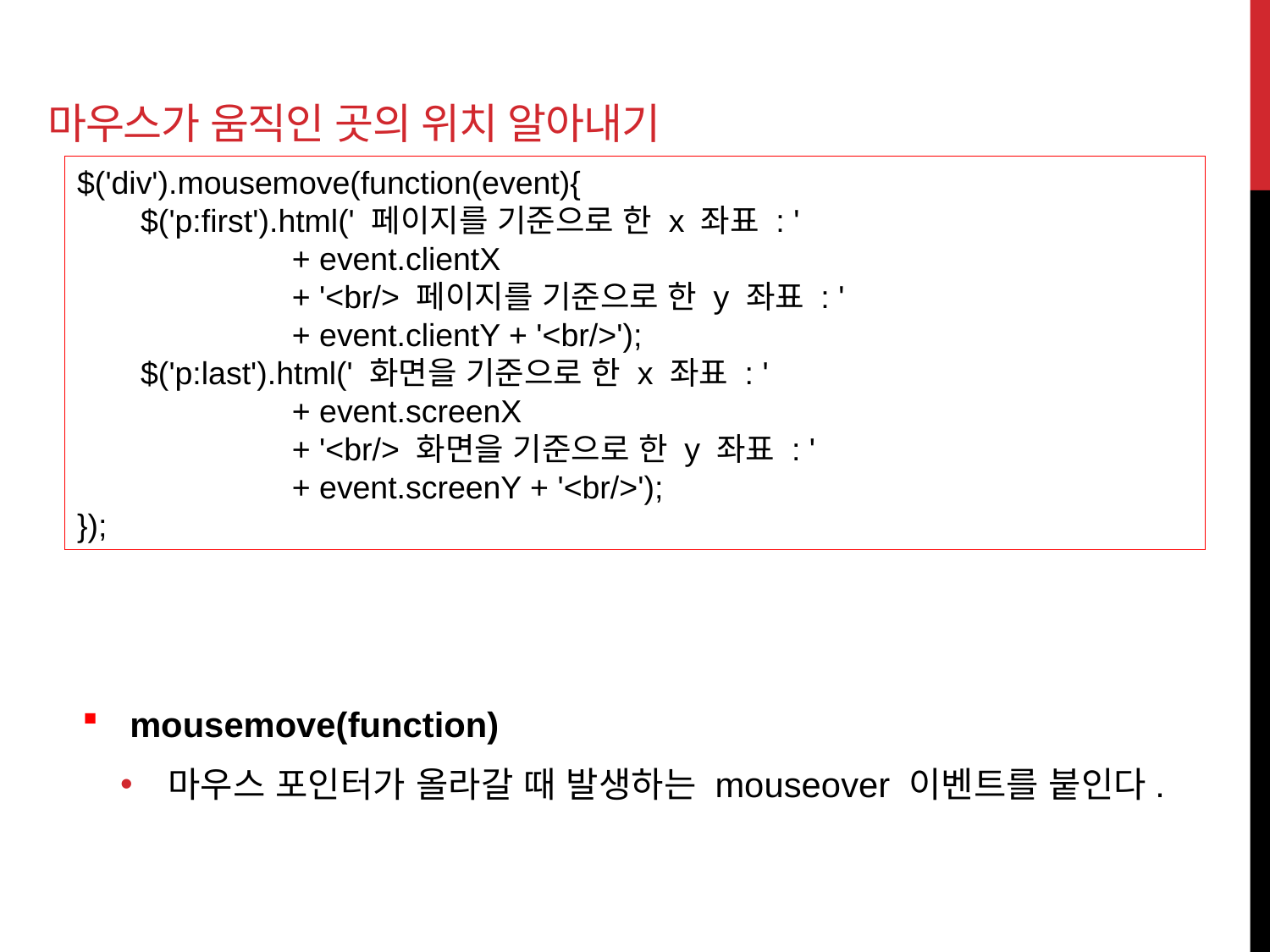

# 마우스가 움직인 곳의 위치 알아내기
$('div').mousemove(function(event){
$('p:first').html(' 페이지를 기준으로 한 x 좌표 : '
                 + event.clientX
                 + '<br/> 페이지를 기준으로 한 y 좌표 : '
                 + event.clientY + '<br/>');
$('p:last').html(' 화면을 기준으로 한 x 좌표 : '
                 + event.screenX
                 + '<br/> 화면을 기준으로 한 y 좌표 : '
                 + event.screenY + '<br/>');
});
mousemove(function)
마우스 포인터가 올라갈 때 발생하는 mouseover 이벤트를 붙인다.